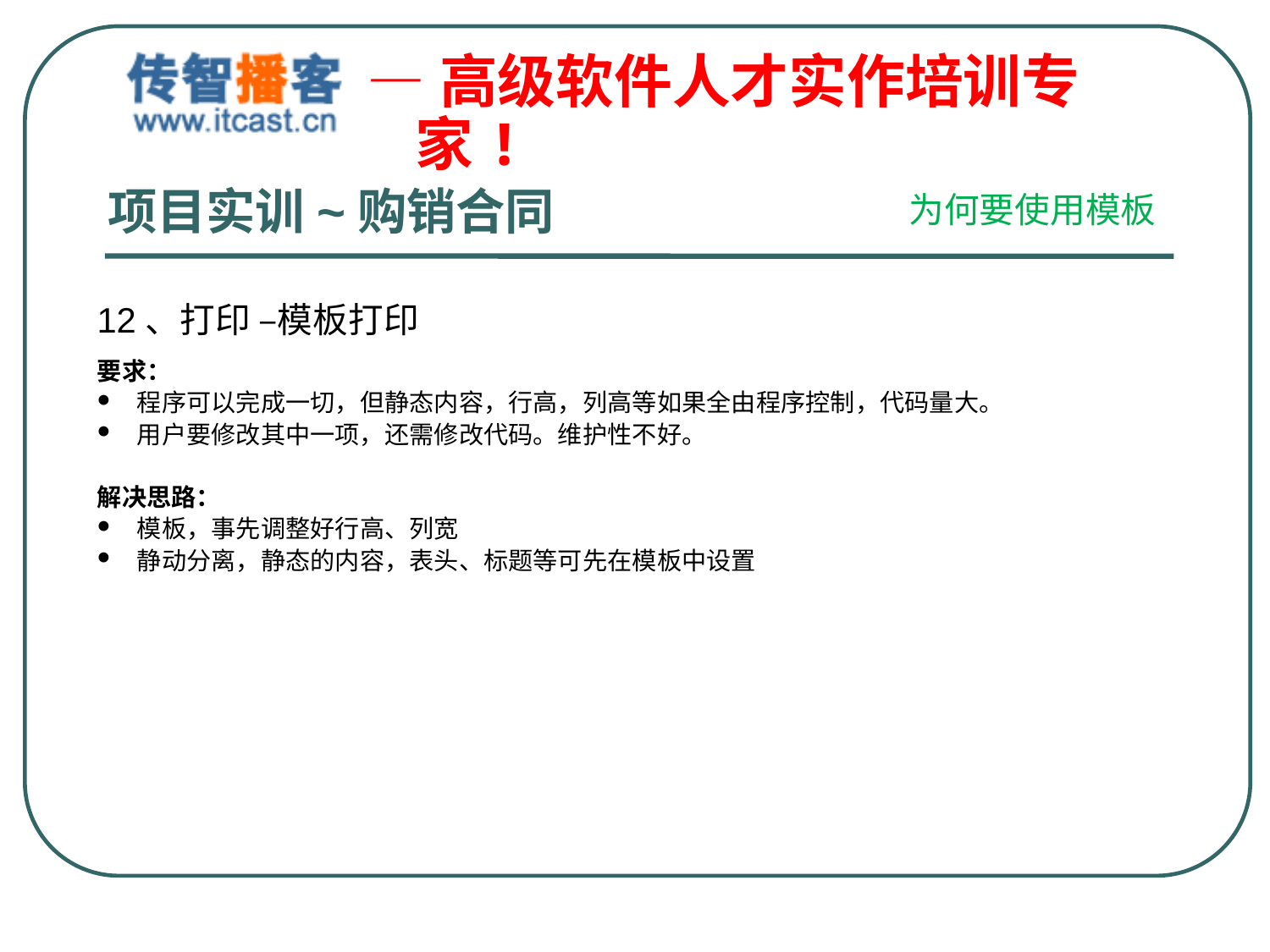

# 项目实训~购销合同
为何要使用模板
12、打印 –模板打印
要求：
程序可以完成一切，但静态内容，行高，列高等如果全由程序控制，代码量大。
用户要修改其中一项，还需修改代码。维护性不好。

解决思路：
模板，事先调整好行高、列宽
静动分离，静态的内容，表头、标题等可先在模板中设置